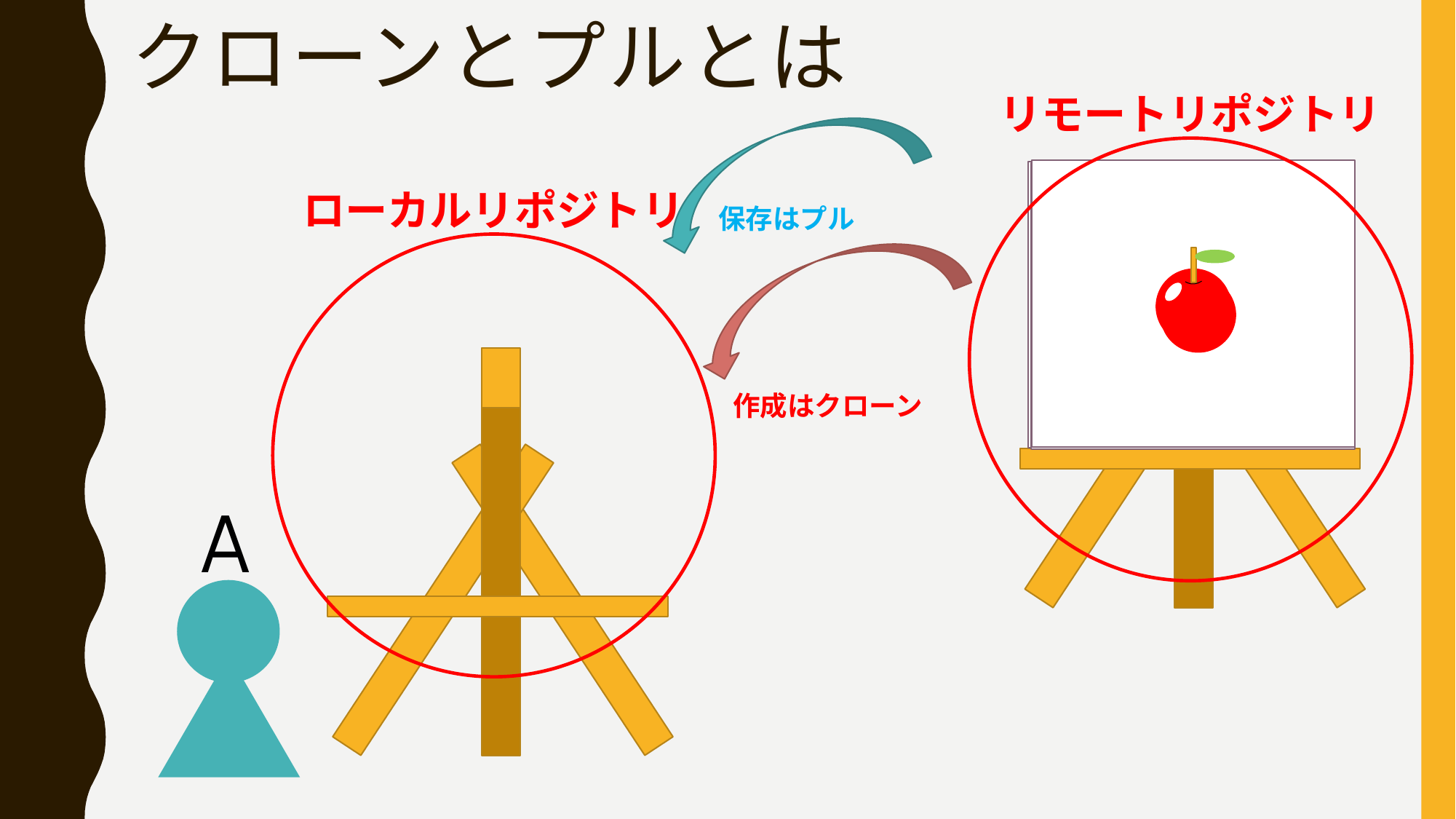

# クローンとプルとは

リモートリポジトリ

ローカルリポジトリ

保存はプル

作成はクローン
A